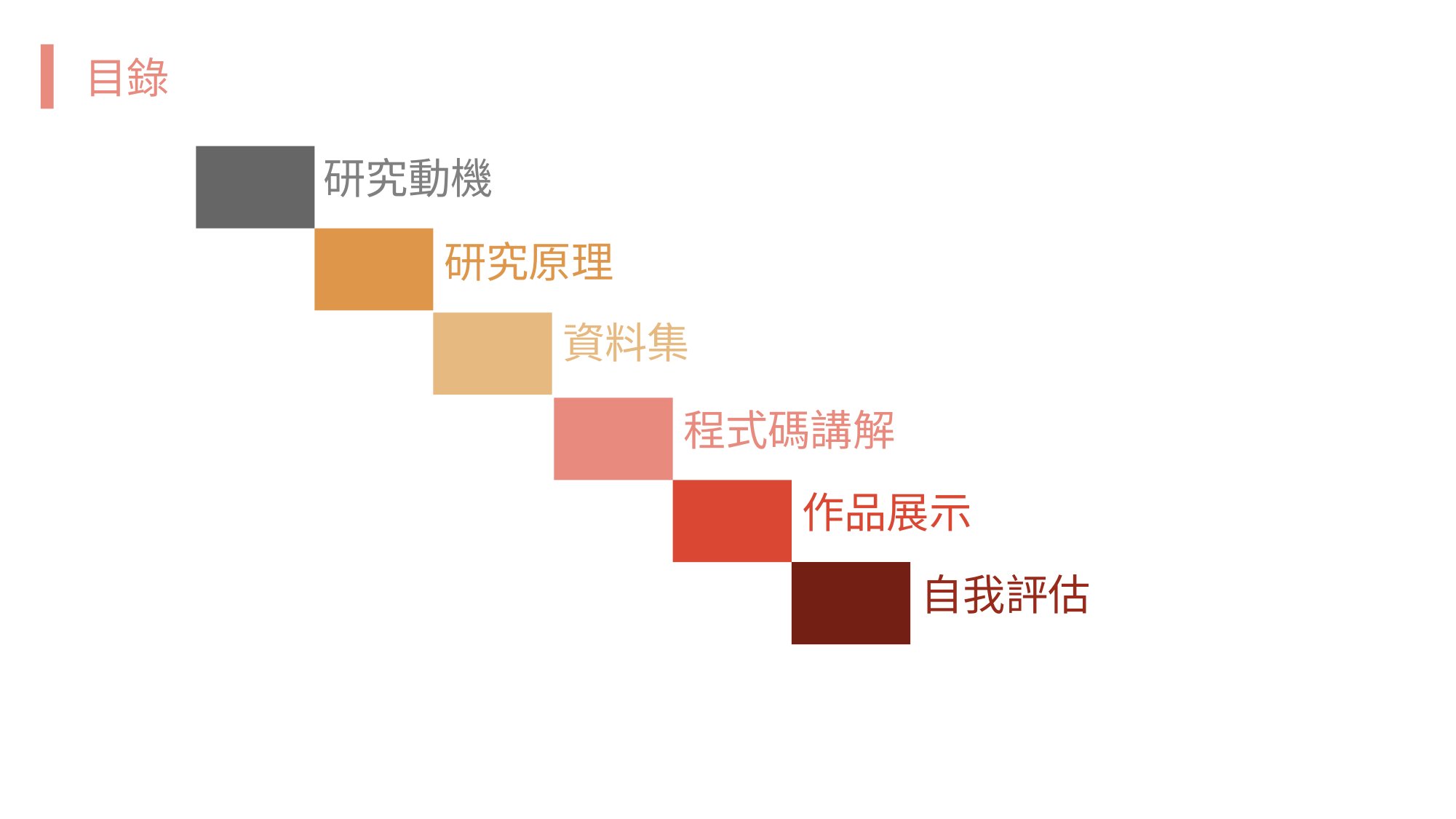

# 目錄
研究動機

研究原理
資料集

程式碼講解

作品展示

自我評估